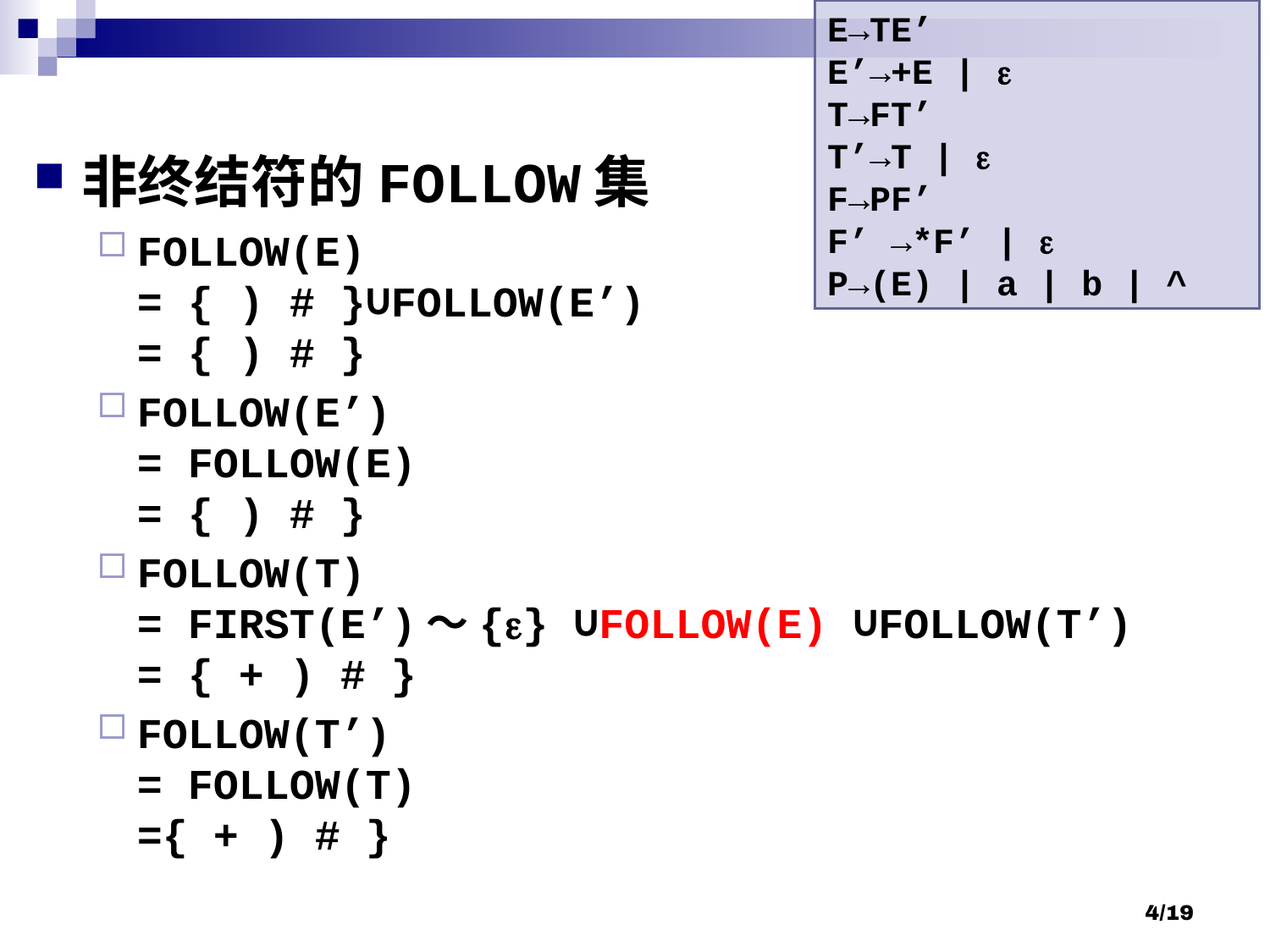

E→TE’
E’→+E | ε
T→FT’
T’→T | ε
F→PF’
F’ →*F’ | ε
P→(E) | a | b | ^
非终结符的FOLLOW集
FOLLOW(E)
= { ) # }∪FOLLOW(E’)
= { ) # }
FOLLOW(E’)
= FOLLOW(E)
= { ) # }
FOLLOW(T)
= FIRST(E’)～{ε} ∪FOLLOW(E) ∪FOLLOW(T’)
= { + ) # }
FOLLOW(T’)
= FOLLOW(T)
={ + ) # }
4/19